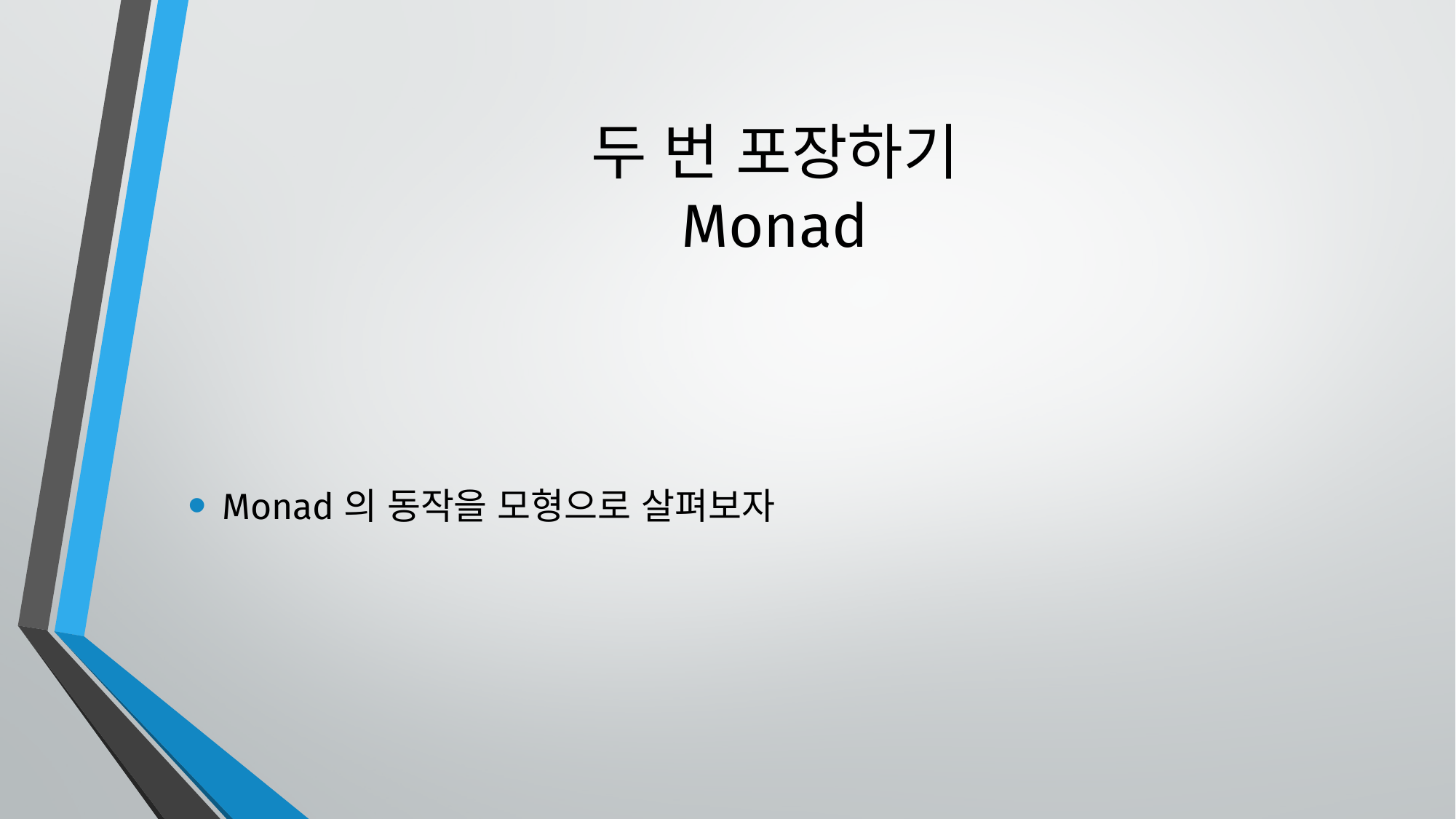

# 두 번 포장하기 Monad
Monad의 동작을 모형으로 살펴보자